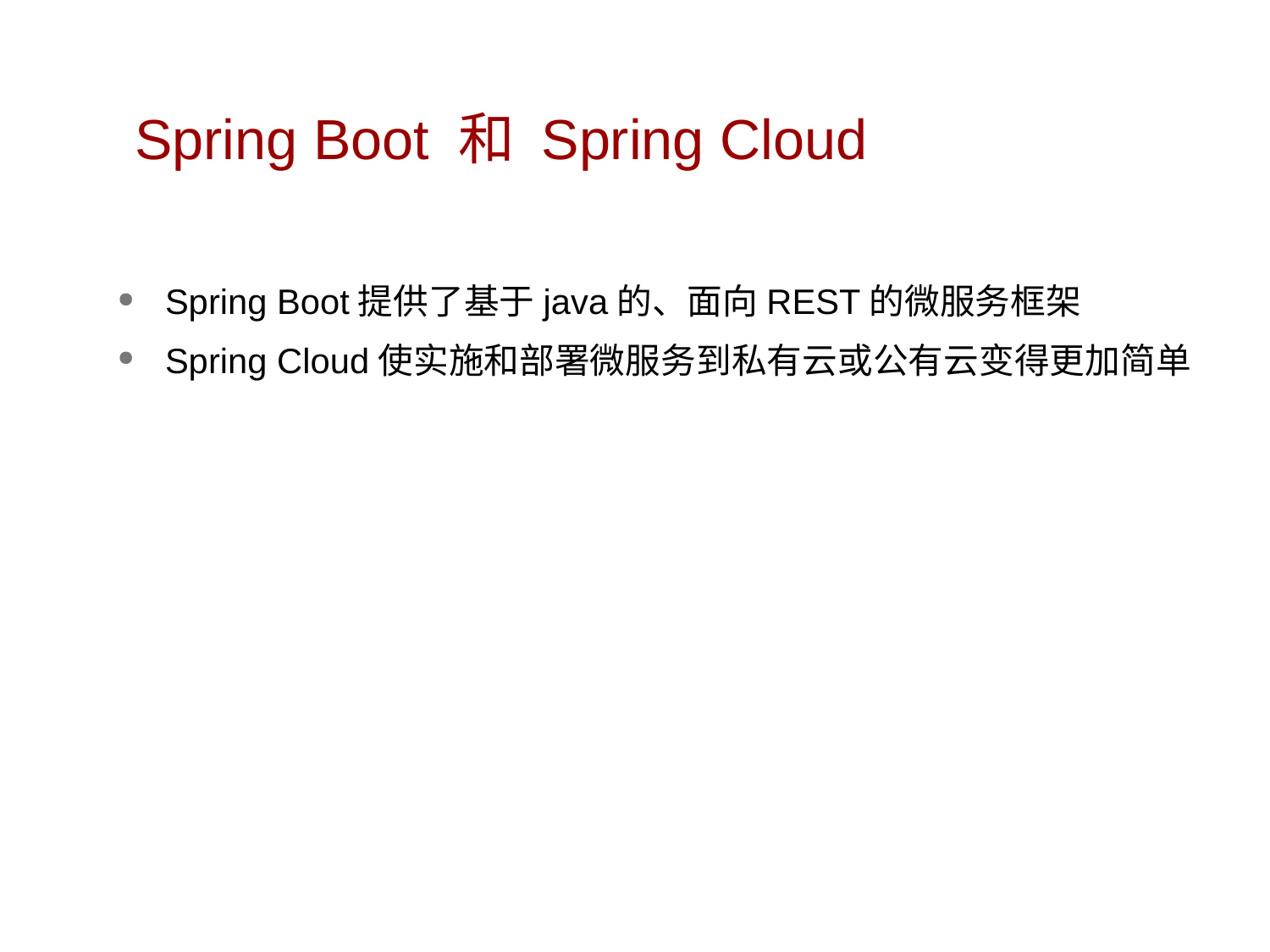

# Spring Boot 和 Spring Cloud
Spring Boot提供了基于java的、面向REST的微服务框架
Spring Cloud使实施和部署微服务到私有云或公有云变得更加简单